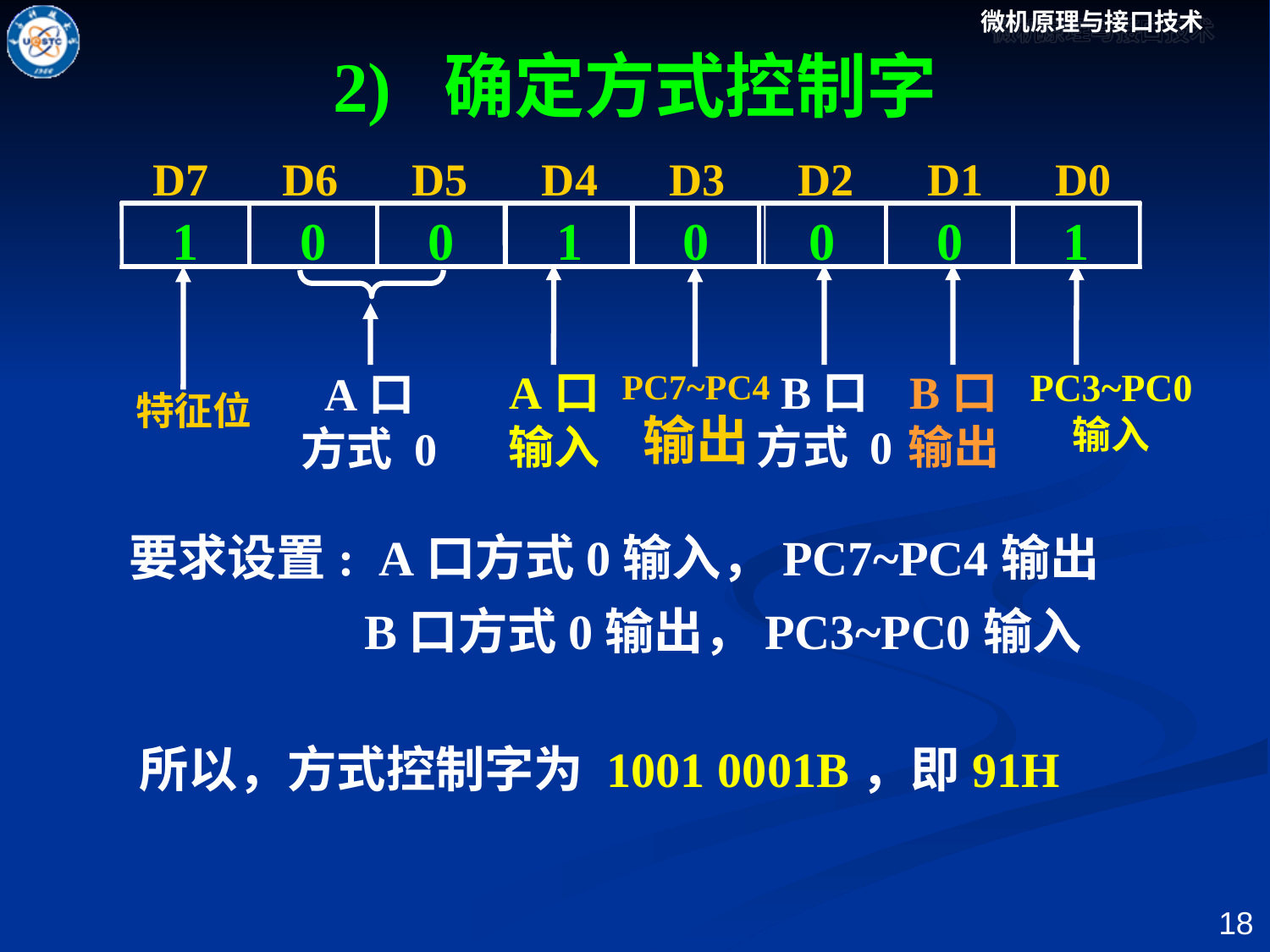

2)  确定方式控制字
D7
D6
D5
D4
D3
D2
D1
D0

1

特征位
0
0

A口
方式 0
1

A口
输入
0

PC7~PC4
输出
0

B口
方式 0
0

B口
输出
1

PC3~PC0
输入
要求设置:  A口方式0输入，PC7~PC4输出
              B口方式0输出，PC3~PC0输入
所以，方式控制字为 1001 0001B，即91H